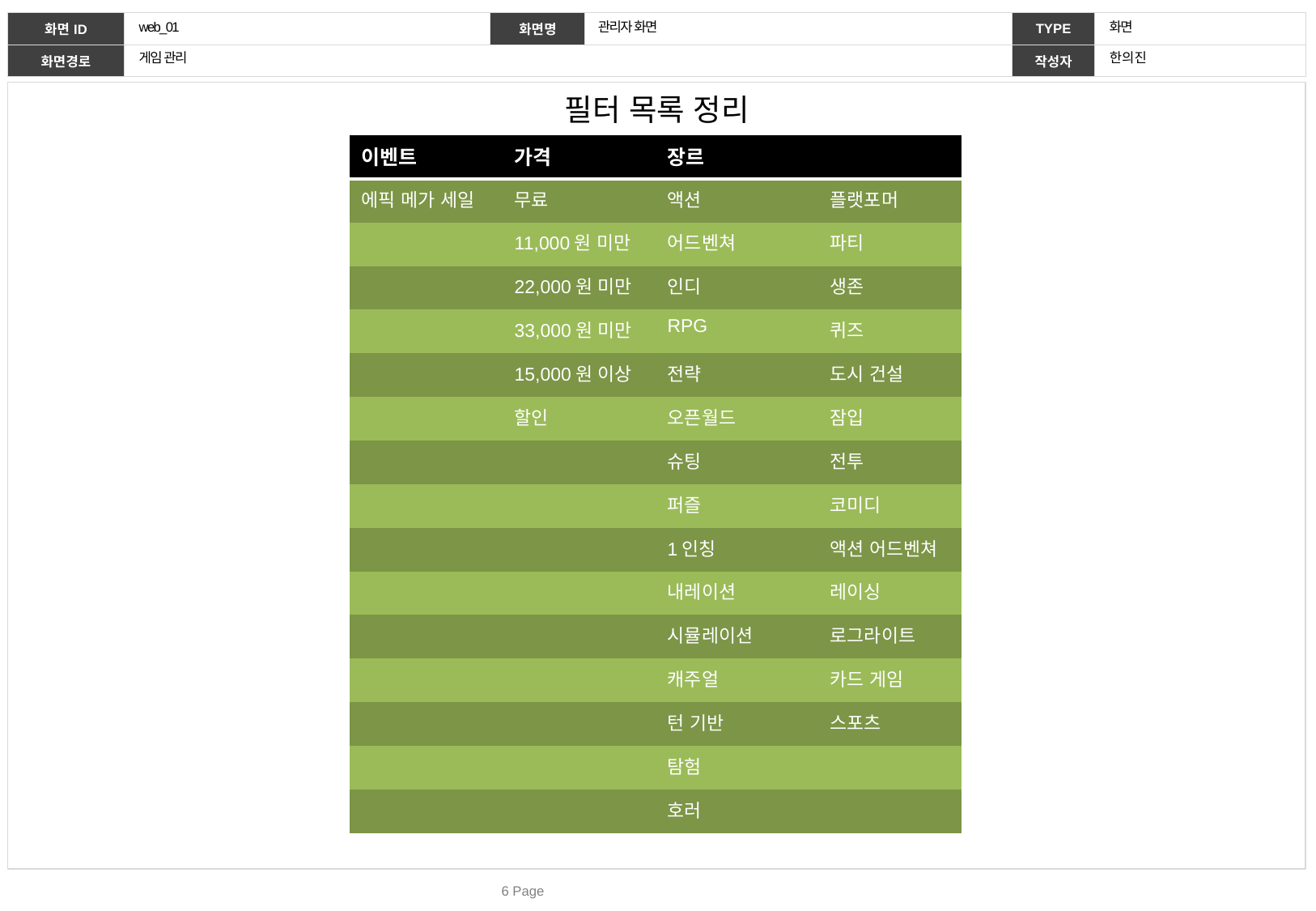

web_01
관리자 화면
화면
게임 관리
필터 목록 정리
| 이벤트 | 가격 | 장르 |  |
| --- | --- | --- | --- |
| 에픽 메가 세일 | 무료 | 액션 | 플랫포머 |
|  | 11,000원 미만 | 어드벤쳐 | 파티 |
|  | 22,000원 미만 | 인디 | 생존 |
|  | 33,000원 미만 | RPG | 퀴즈 |
|  | 15,000원 이상 | 전략 | 도시 건설 |
|  | 할인 | 오픈월드 | 잠입 |
|  |  | 슈팅 | 전투 |
|  |  | 퍼즐 | 코미디 |
|  |  | 1인칭 | 액션 어드벤쳐 |
|  |  | 내레이션 | 레이싱 |
|  |  | 시뮬레이션 | 로그라이트 |
|  |  | 캐주얼 | 카드 게임 |
|  |  | 턴 기반 | 스포츠 |
|  |  | 탐험 |  |
|  |  | 호러 |  |